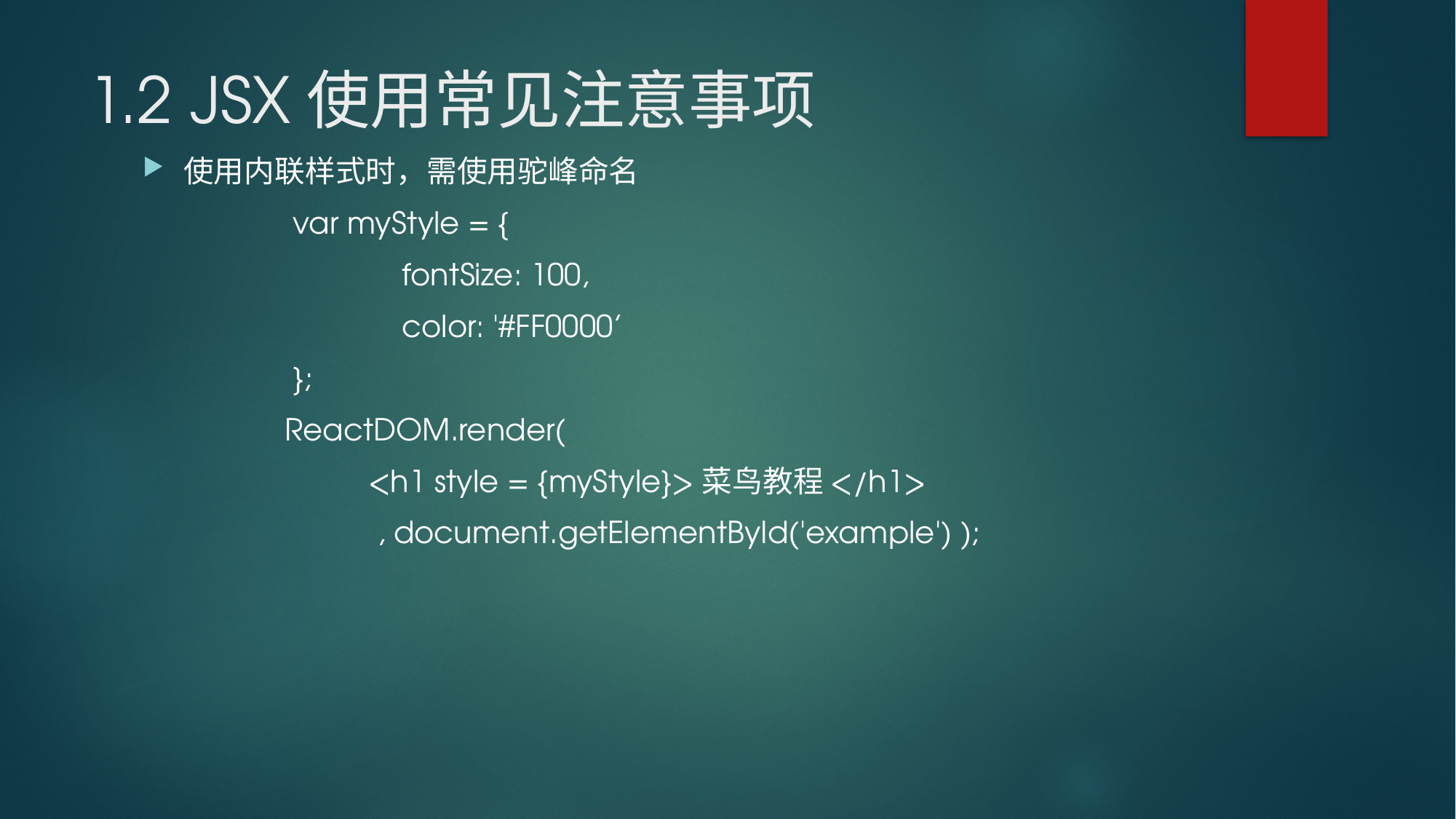

# 1.2 JSX使用常见注意事项
使用内联样式时，需使用驼峰命名
                  var myStyle = {
                               fontSize: 100,
                               color: '#FF0000’
                  };
                 ReactDOM.render(
                           <h1 style = {myStyle}>菜鸟教程</h1>
                            , document.getElementById('example') );